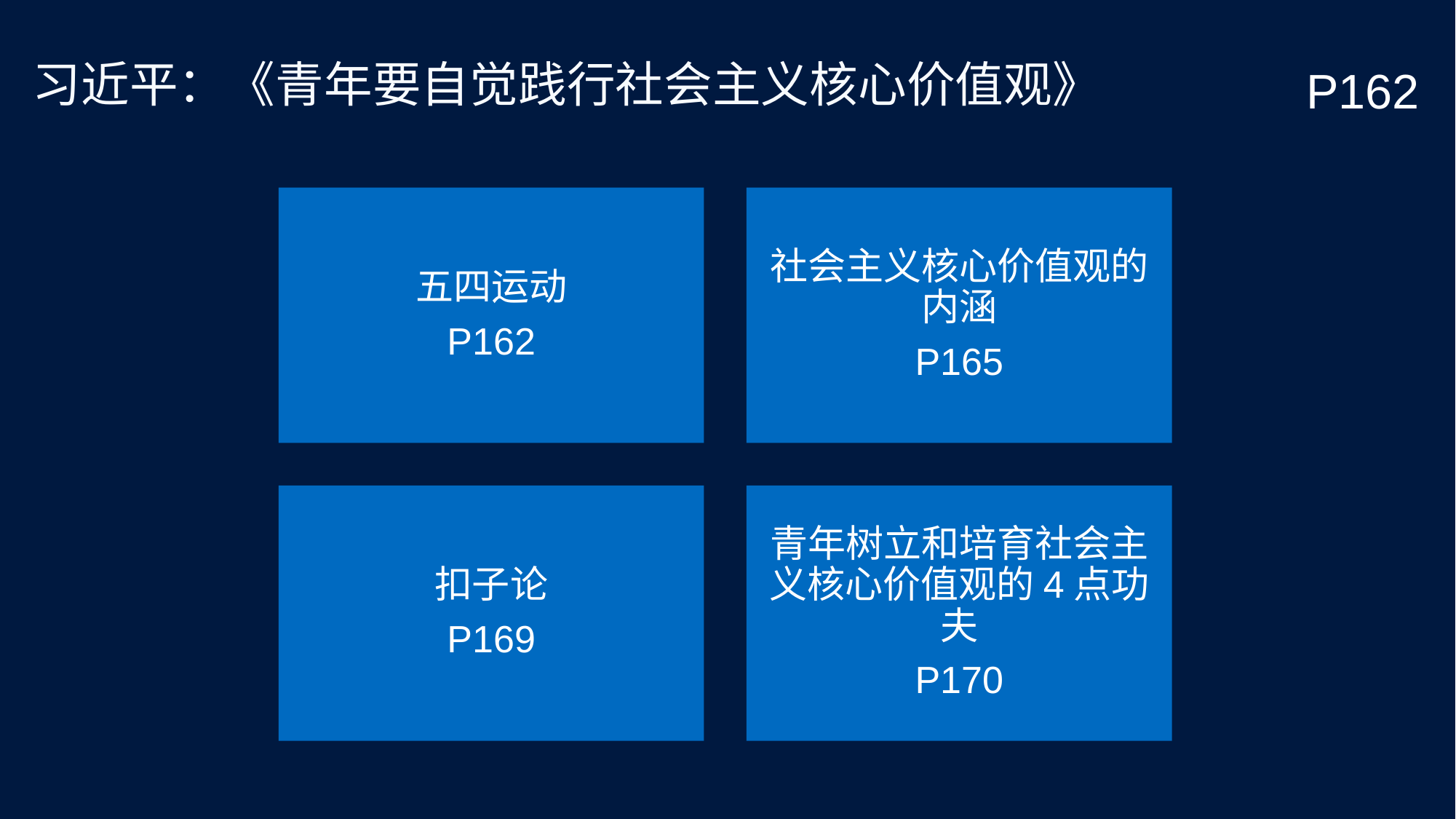

习近平：《青年要自觉践行社会主义核心价值观》
P162
五四运动
P162
社会主义核心价值观的内涵
P165
扣子论
P169
青年树立和培育社会主义核心价值观的4点功夫
P170